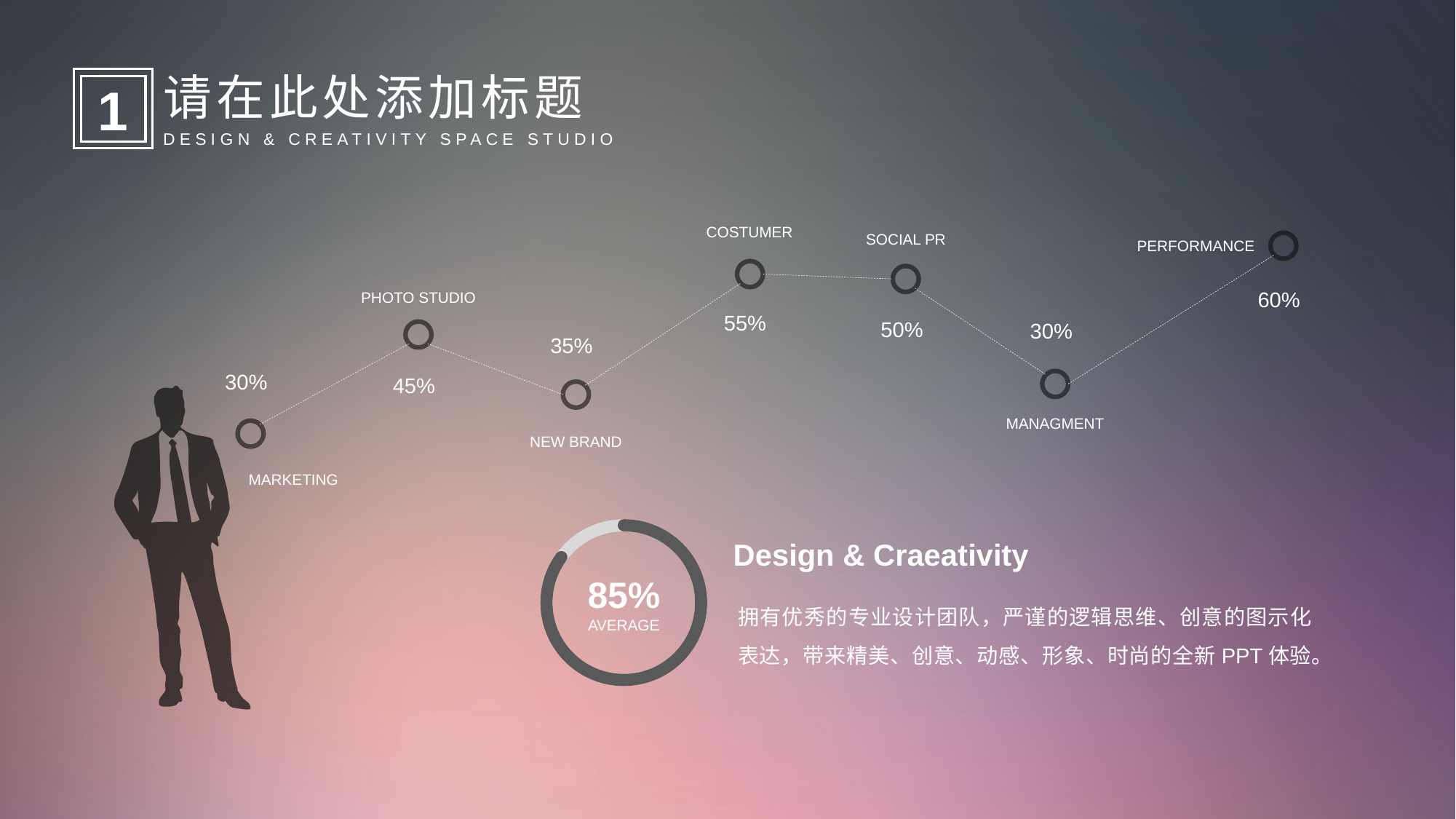

请在此处添加标题
1
DESIGN & CREATIVITY SPACE STUDIO
COSTUMER
SOCIAL PR
PERFORMANCE

60%
PHOTO STUDIO
55%
50%
30%
35%
30%
45%

MANAGMENT
NEW BRAND
MARKETING

85%
AVERAGE
Design & Craeativity
拥有优秀的专业设计团队，严谨的逻辑思维、创意的图示化表达，带来精美、创意、动感、形象、时尚的全新PPT体验。